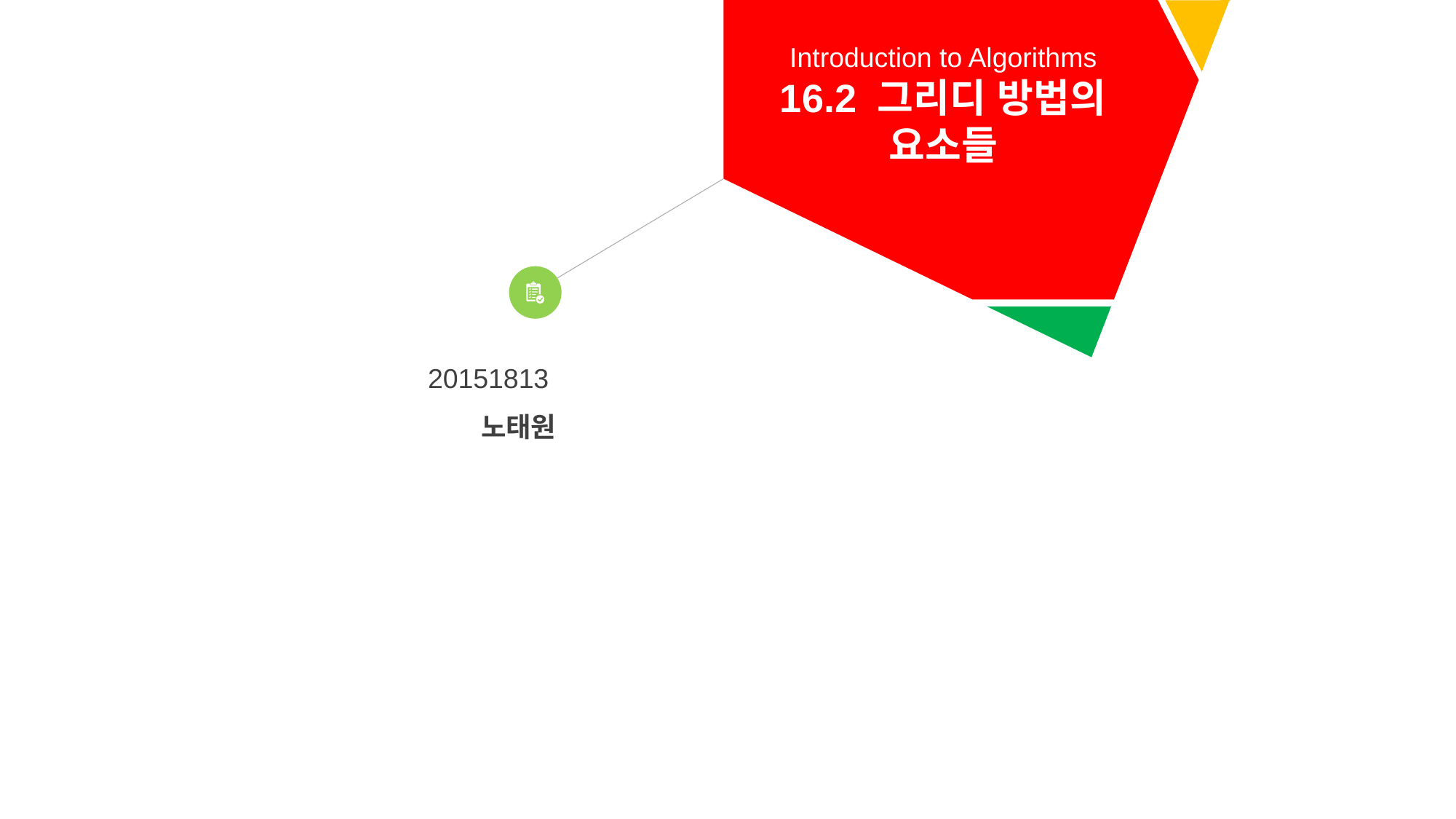

Introduction to Algorithms
16.2 그리디 방법의 요소들

20151813
노태원